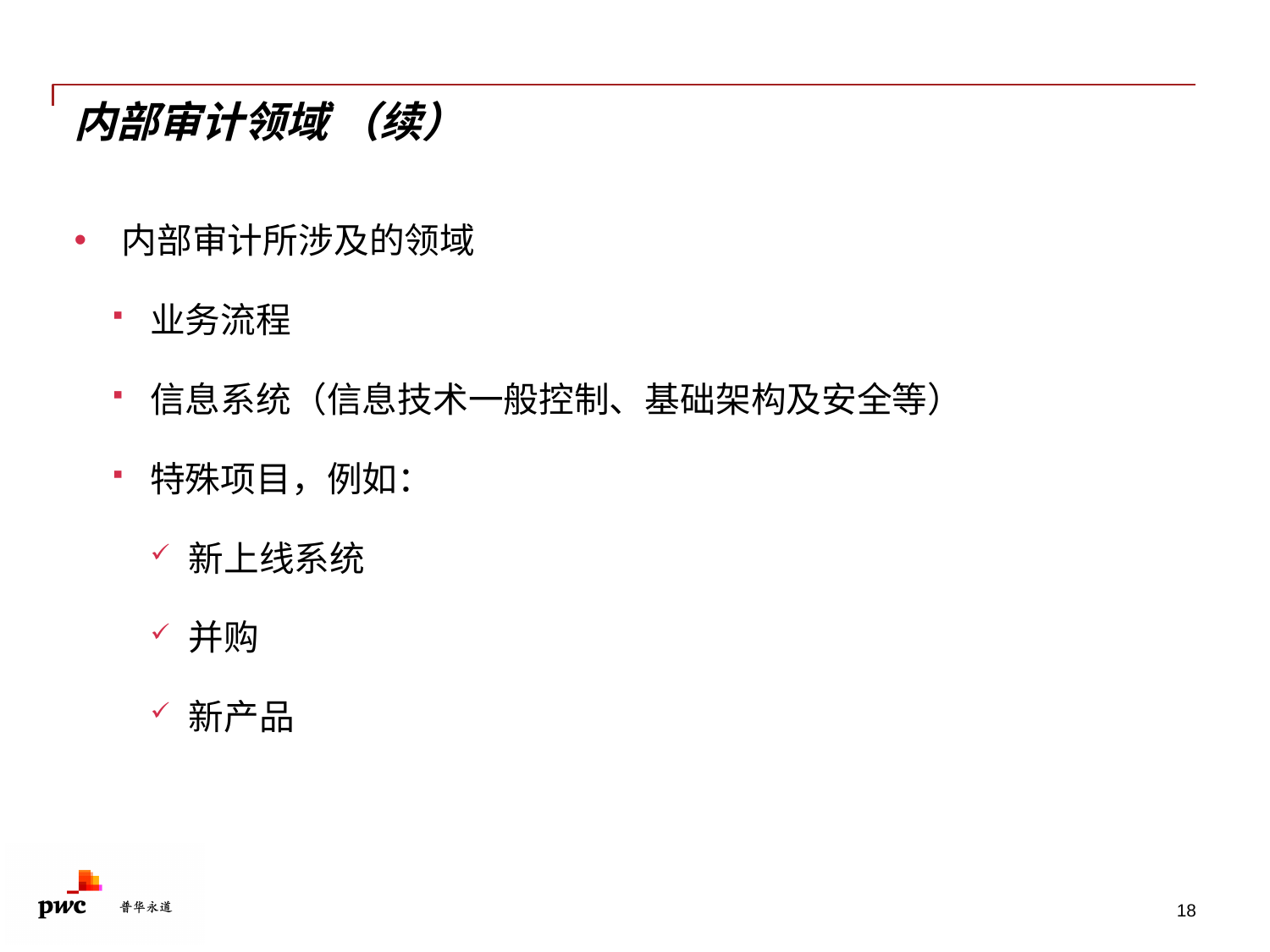

# 内部审计领域 （续）
内部审计所涉及的领域
业务流程
信息系统（信息技术一般控制、基础架构及安全等）
特殊项目，例如：
新上线系统
并购
新产品

18